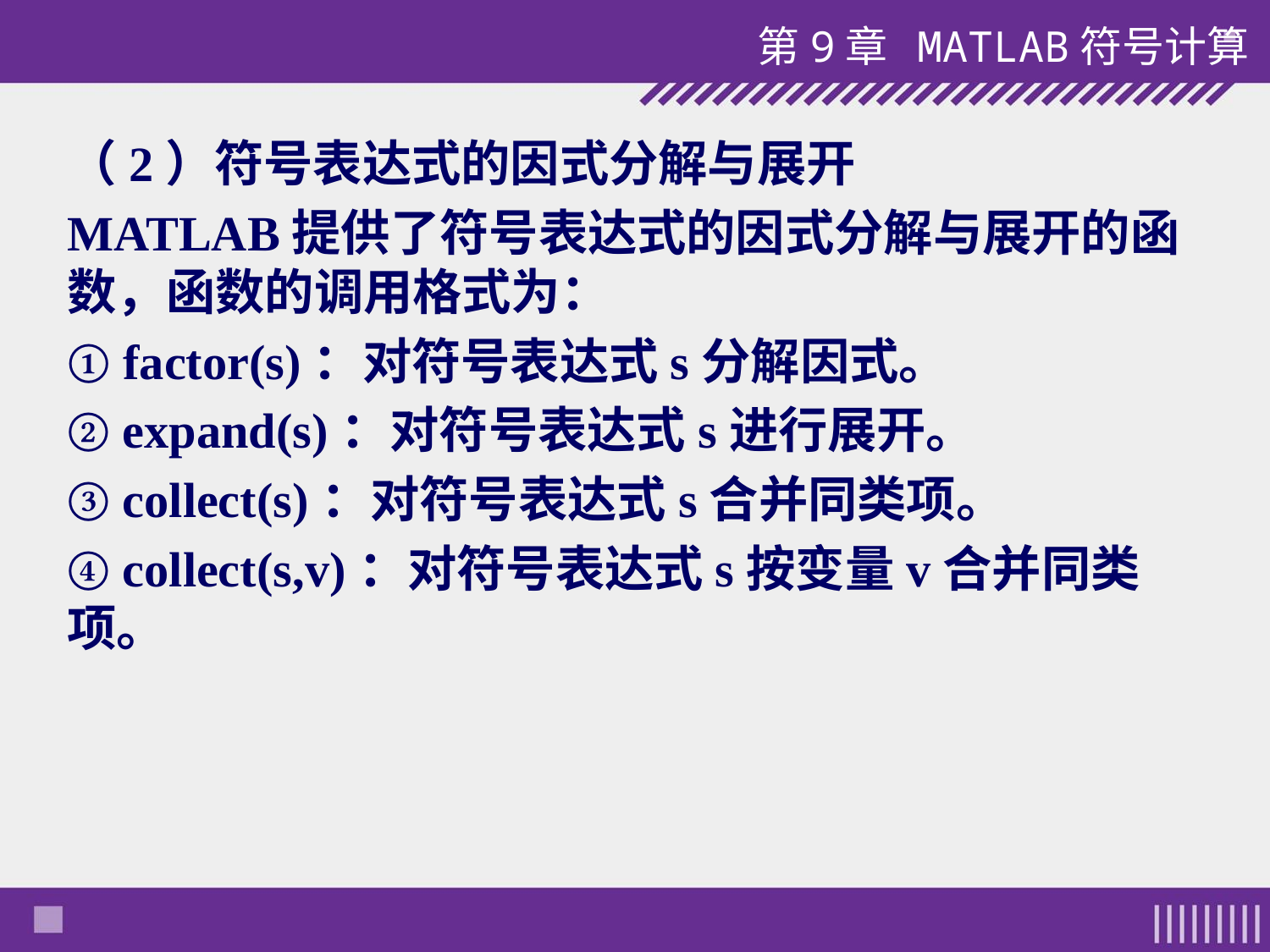

第9章  MATLAB符号计算
（2）符号表达式的因式分解与展开
MATLAB提供了符号表达式的因式分解与展开的函数，函数的调用格式为：
① factor(s)：对符号表达式s分解因式。
② expand(s)：对符号表达式s进行展开。
③ collect(s)：对符号表达式s合并同类项。
④ collect(s,v)：对符号表达式s按变量v合并同类项。